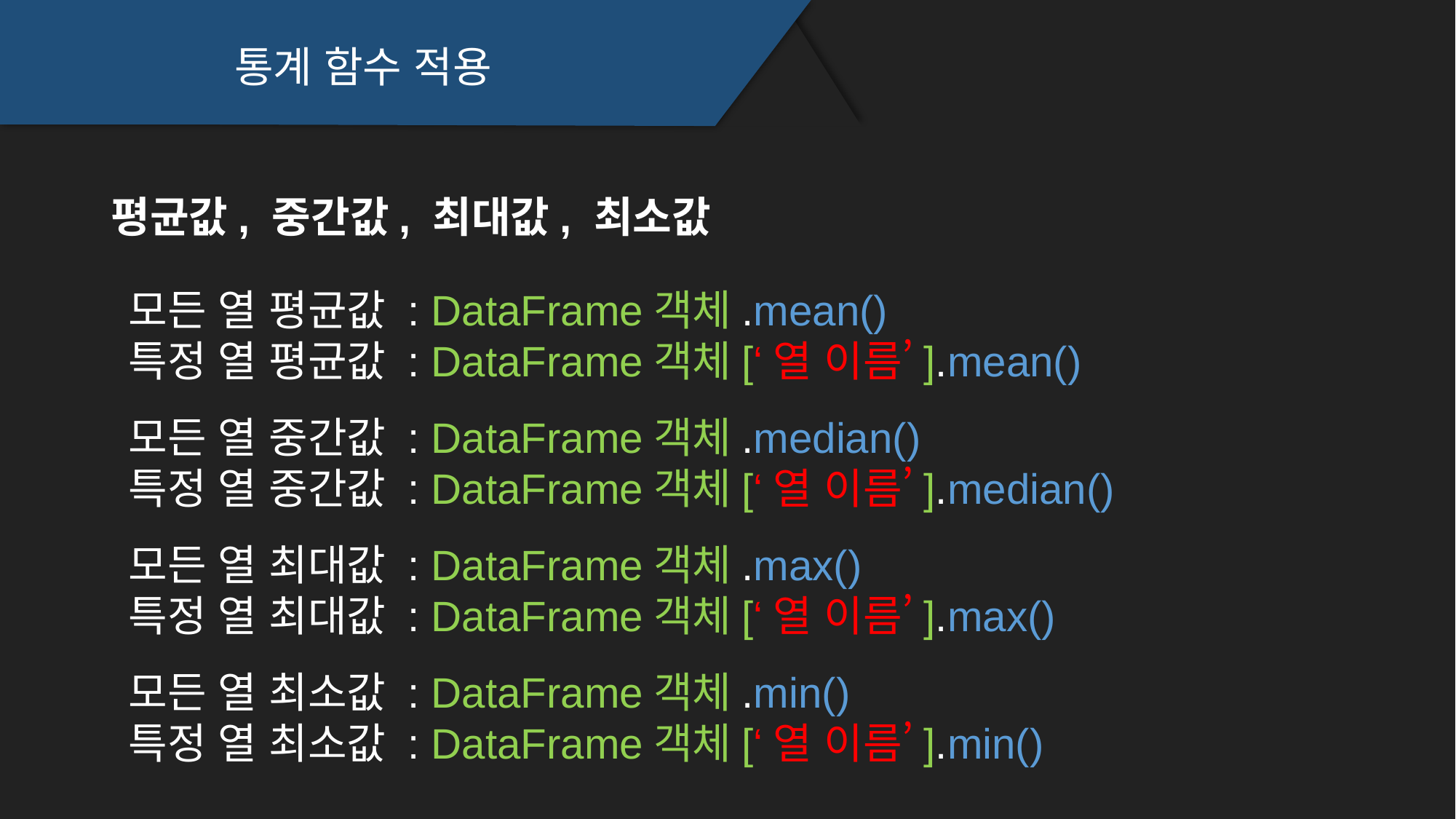

통계 함수 적용
평균값, 중간값, 최대값, 최소값
모든 열 평균값 : DataFrame객체.mean()
특정 열 평균값 : DataFrame객체[‘열 이름’].mean()

모든 열 중간값 : DataFrame객체.median()
특정 열 중간값 : DataFrame객체[‘열 이름’].median()

모든 열 최대값 : DataFrame객체.max()
특정 열 최대값 : DataFrame객체[‘열 이름’].max()

모든 열 최소값 : DataFrame객체.min()
특정 열 최소값 : DataFrame객체[‘열 이름’].min()